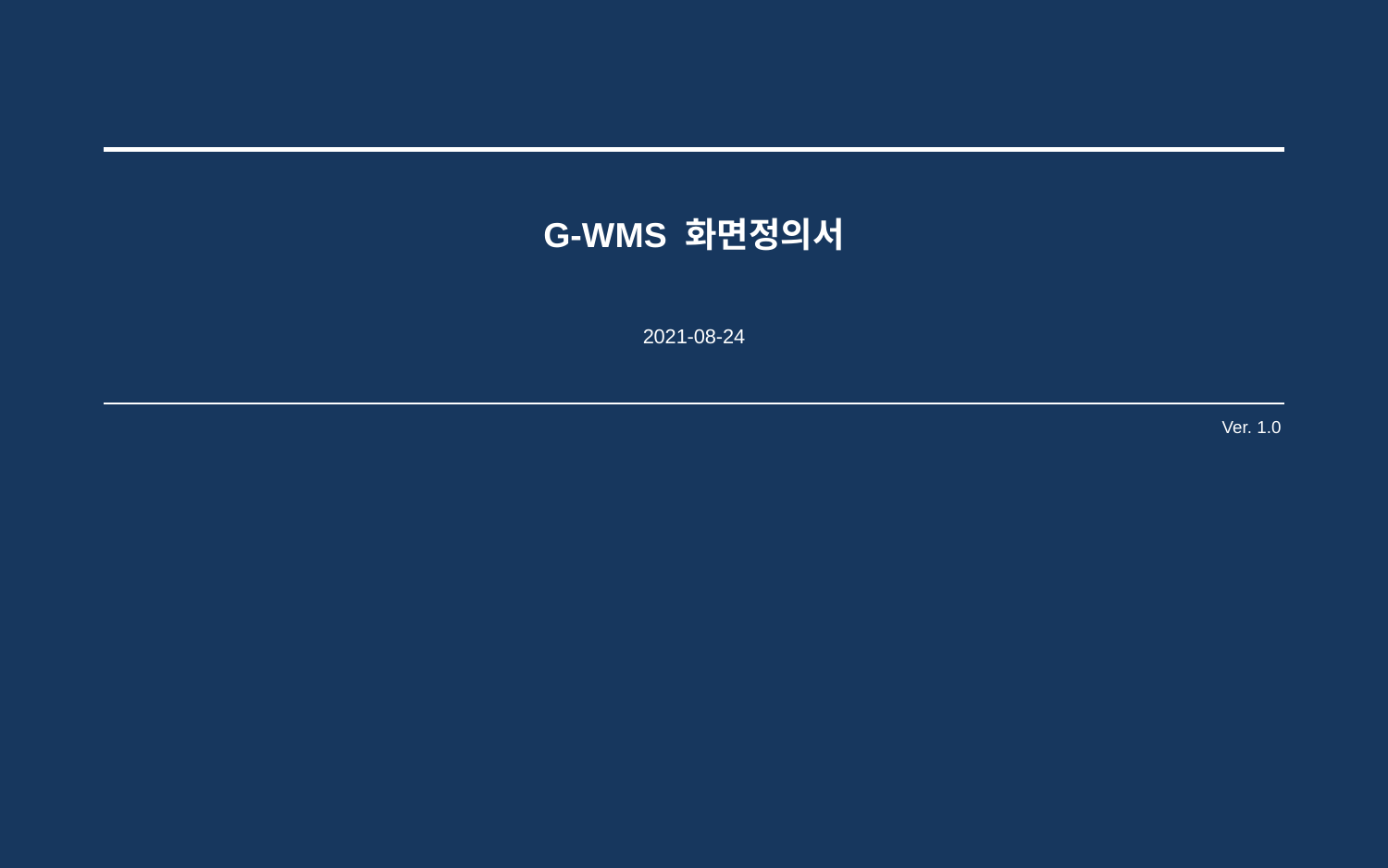

|  |
| --- |
G-WMS 화면정의서
2021-08-24
Ver. 1.0